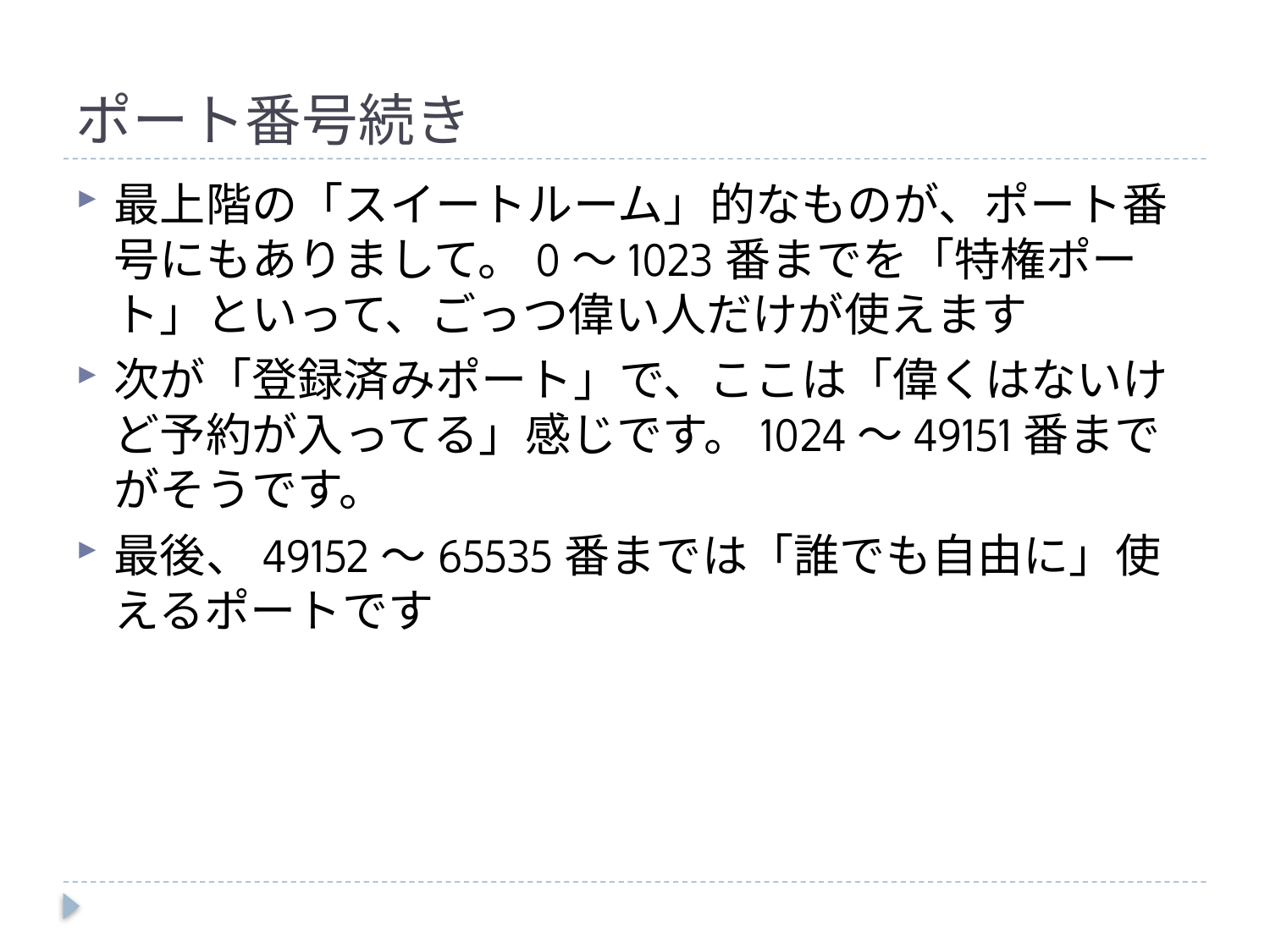

# ポート番号続き
最上階の「スイートルーム」的なものが、ポート番号にもありまして。0～1023番までを「特権ポート」といって、ごっつ偉い人だけが使えます
次が「登録済みポート」で、ここは「偉くはないけど予約が入ってる」感じです。1024～49151番までがそうです。
最後、49152～65535番までは「誰でも自由に」使えるポートです